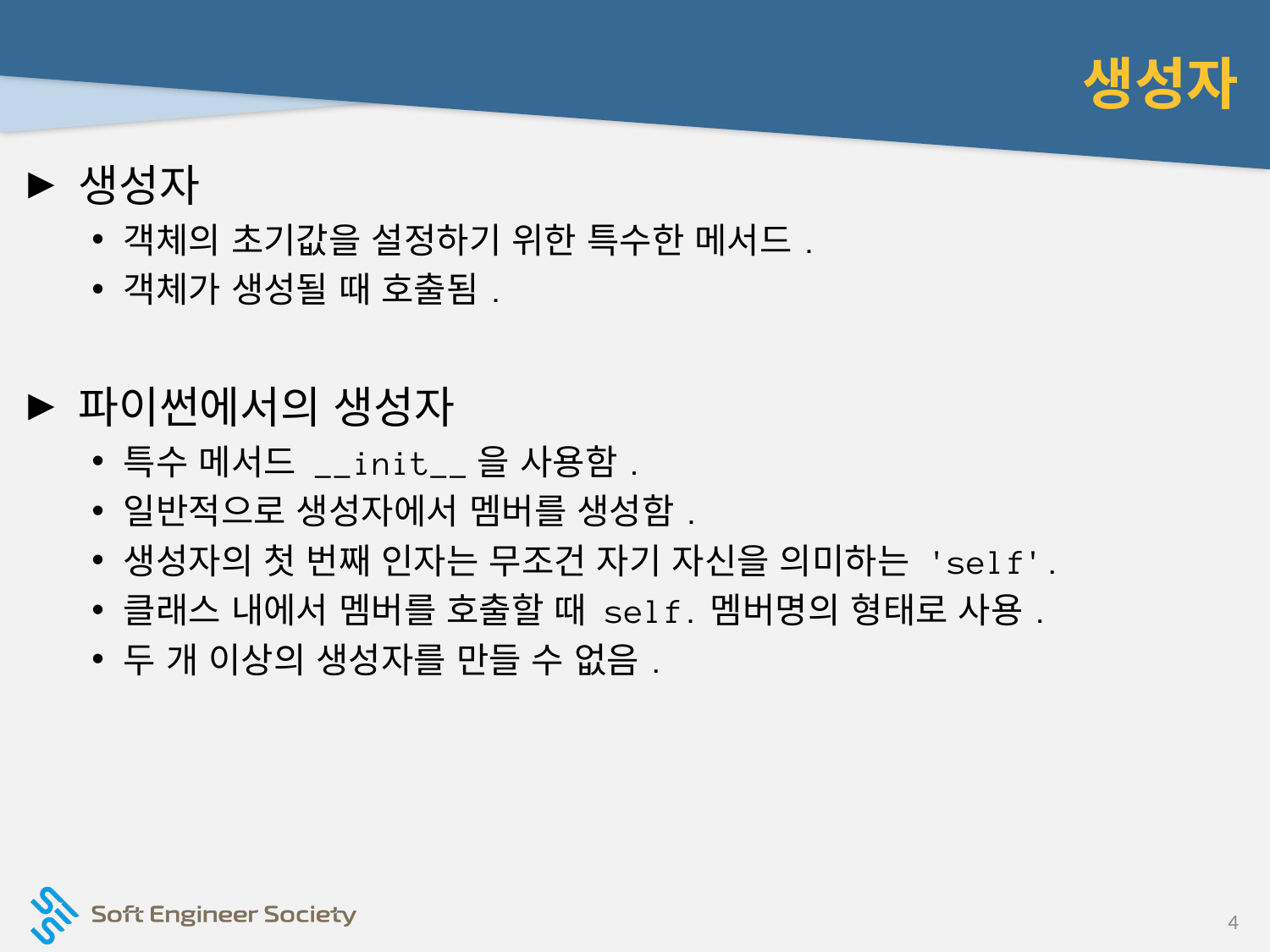

# 생성자
생성자
객체의 초기값을 설정하기 위한 특수한 메서드.
객체가 생성될 때 호출됨.

파이썬에서의 생성자
특수 메서드 __init__을 사용함.
일반적으로 생성자에서 멤버를 생성함.
생성자의 첫 번째 인자는 무조건 자기 자신을 의미하는 'self'.
클래스 내에서 멤버를 호출할 때 self.멤버명의 형태로 사용.
두 개 이상의 생성자를 만들 수 없음.
4